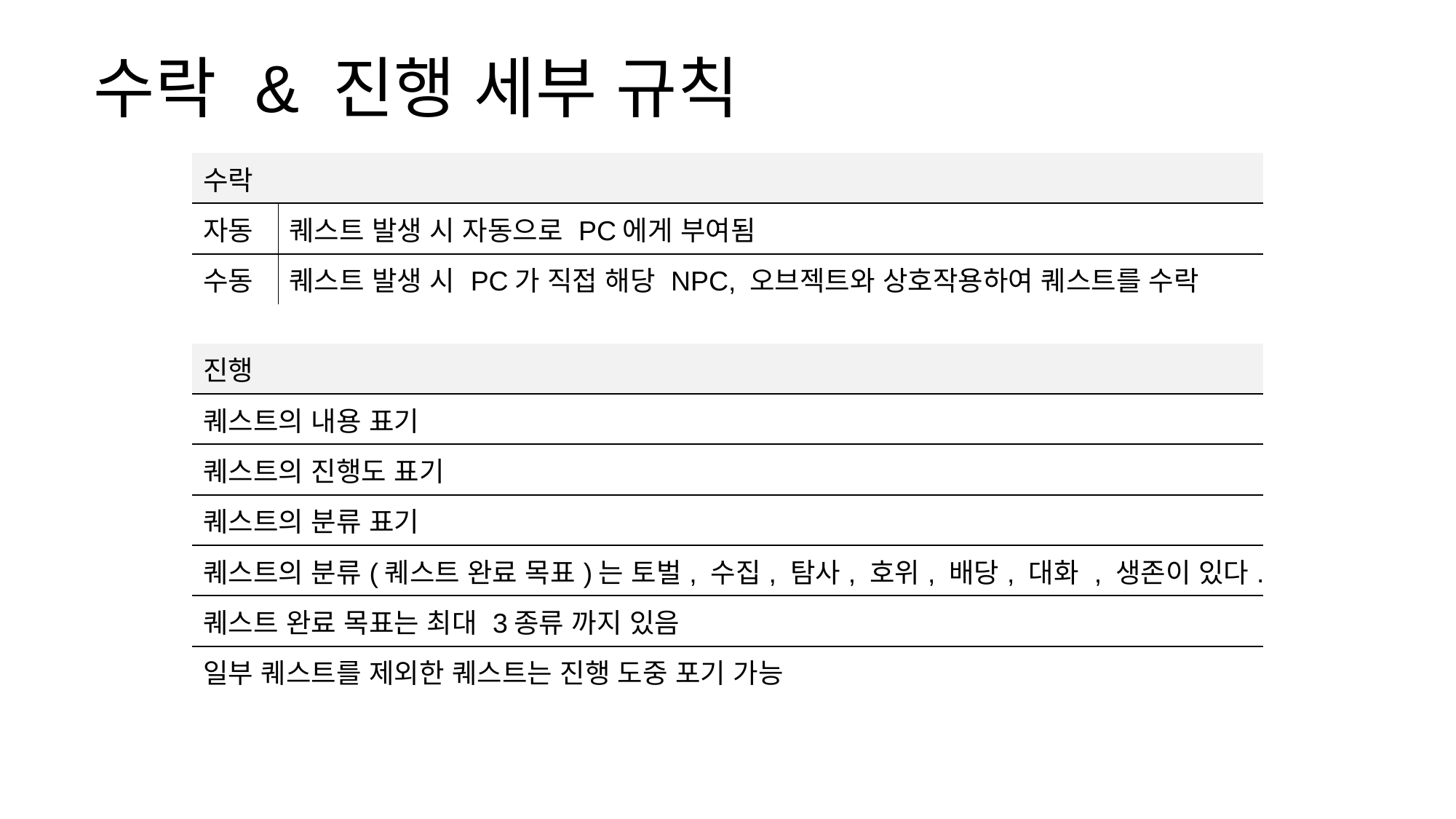

수락 & 진행 세부 규칙
| 수락 |  |
| --- | --- |
| 자동 | 퀘스트 발생 시 자동으로 PC에게 부여됨 |
| 수동 | 퀘스트 발생 시 PC가 직접 해당 NPC, 오브젝트와 상호작용하여 퀘스트를 수락 |
| 진행 |
| --- |
| 퀘스트의 내용 표기 |
| 퀘스트의 진행도 표기 |
| 퀘스트의 분류 표기 |
| 퀘스트의 분류(퀘스트 완료 목표)는 토벌, 수집, 탐사, 호위, 배당, 대화 , 생존이 있다. |
| 퀘스트 완료 목표는 최대 3종류 까지 있음 |
| 일부 퀘스트를 제외한 퀘스트는 진행 도중 포기 가능 |